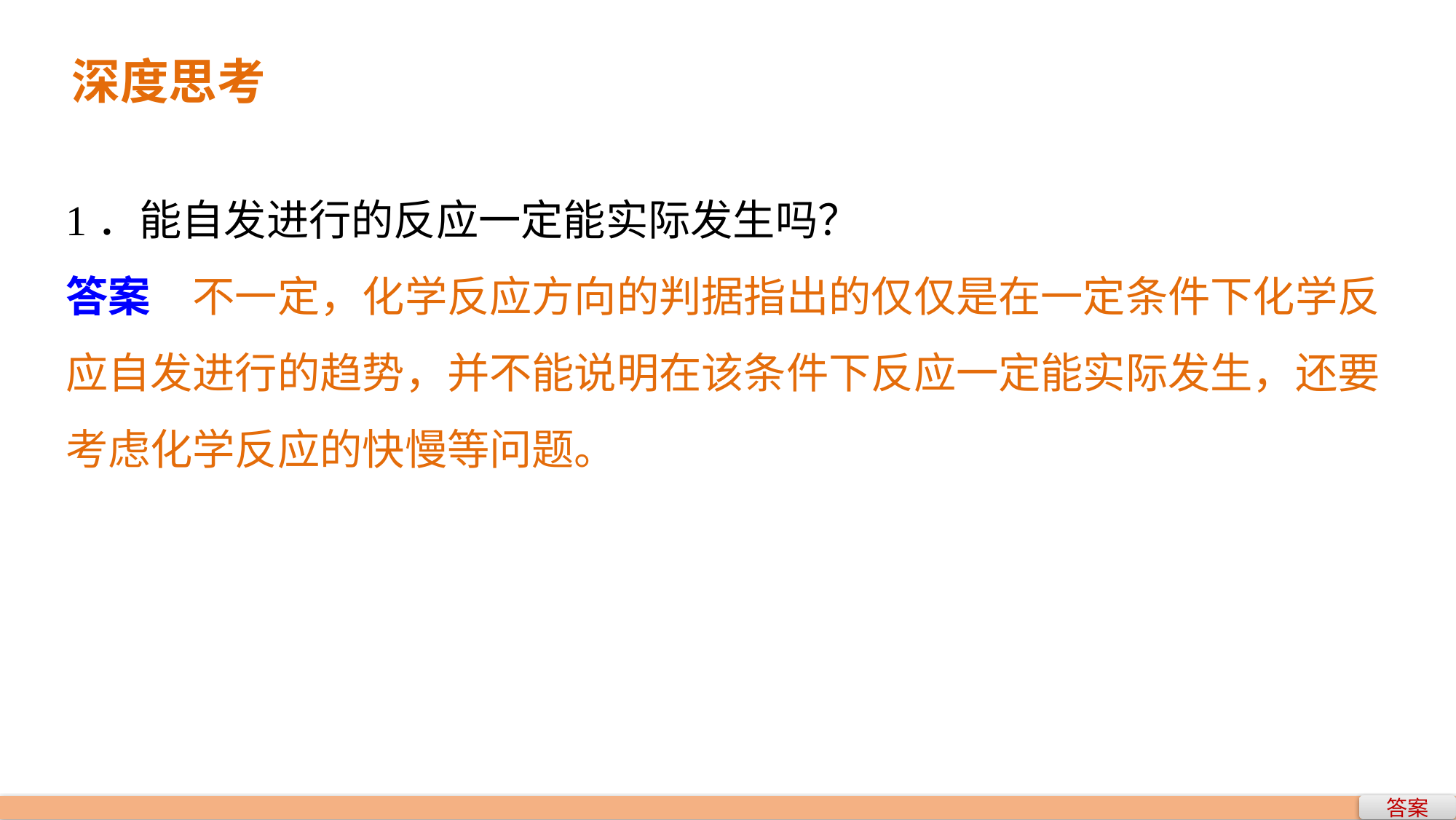

深度思考
1．能自发进行的反应一定能实际发生吗？
答案　不一定，化学反应方向的判据指出的仅仅是在一定条件下化学反应自发进行的趋势，并不能说明在该条件下反应一定能实际发生，还要考虑化学反应的快慢等问题。
答案